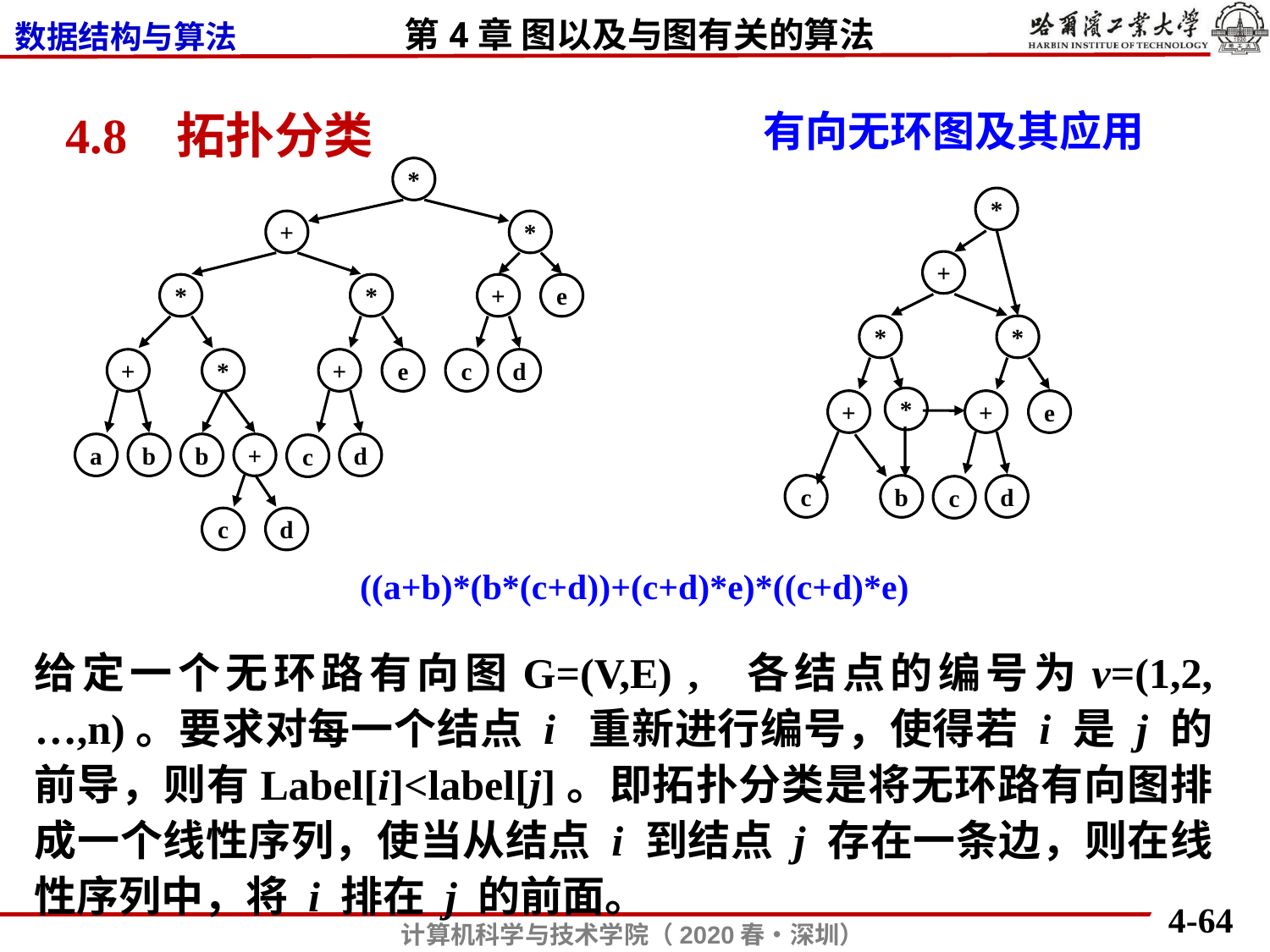

4.8   拓扑分类
有向无环图及其应用
*

+
*

*
*
+
e

+
*
+
e
c
d

a
b
b
+
d
c

c
d
*

+

*
*

*
+
+
e

c
b
d
c
((a+b)*(b*(c+d))+(c+d)*e)*((c+d)*e)
给定一个无环路有向图G=(V,E) ,  各结点的编号为v=(1,2, …,n)。要求对每一个结点 i  重新进行编号，使得若 i 是 j 的前导，则有Label[i]<label[j]。即拓扑分类是将无环路有向图排成一个线性序列，使当从结点 i 到结点 j 存在一条边，则在线性序列中，将 i 排在 j 的前面。